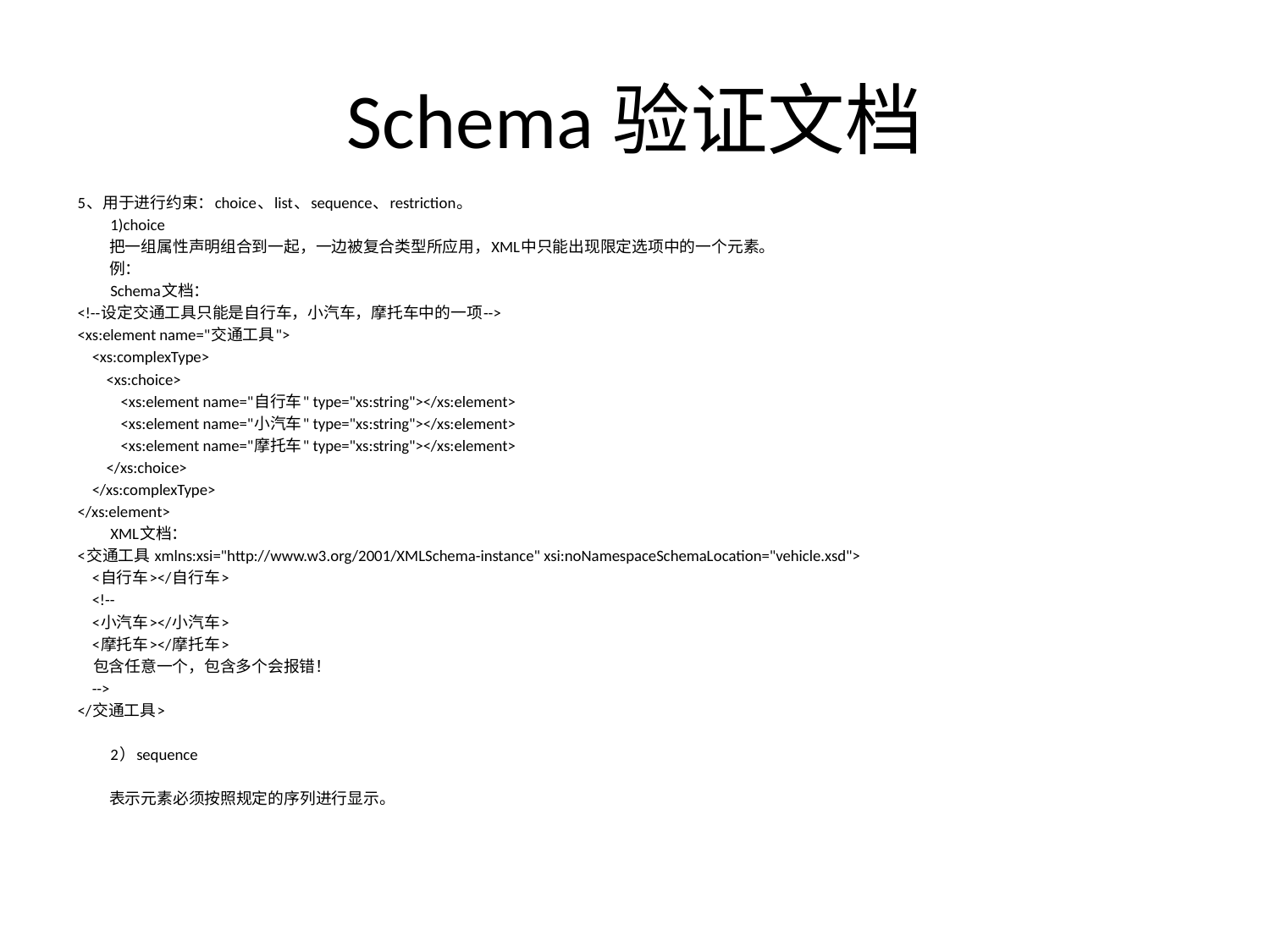

# Schema验证文档
5、用于进行约束：choice、list、sequence、restriction。
　　1)choice
　　把一组属性声明组合到一起，一边被复合类型所应用，XML中只能出现限定选项中的一个元素。
　　例：
　　Schema文档：
<!--设定交通工具只能是自行车，小汽车，摩托车中的一项-->
<xs:element name="交通工具">
    <xs:complexType>
        <xs:choice>
            <xs:element name="自行车" type="xs:string"></xs:element>
            <xs:element name="小汽车" type="xs:string"></xs:element>
            <xs:element name="摩托车" type="xs:string"></xs:element>
        </xs:choice>
    </xs:complexType>
</xs:element>
　　XML文档：
<交通工具 xmlns:xsi="http://www.w3.org/2001/XMLSchema-instance" xsi:noNamespaceSchemaLocation="vehicle.xsd">
    <自行车></自行车>
    <!--
    <小汽车></小汽车>
    <摩托车></摩托车>
    包含任意一个，包含多个会报错！
    -->
</交通工具>

　　2）sequence

　　表示元素必须按照规定的序列进行显示。